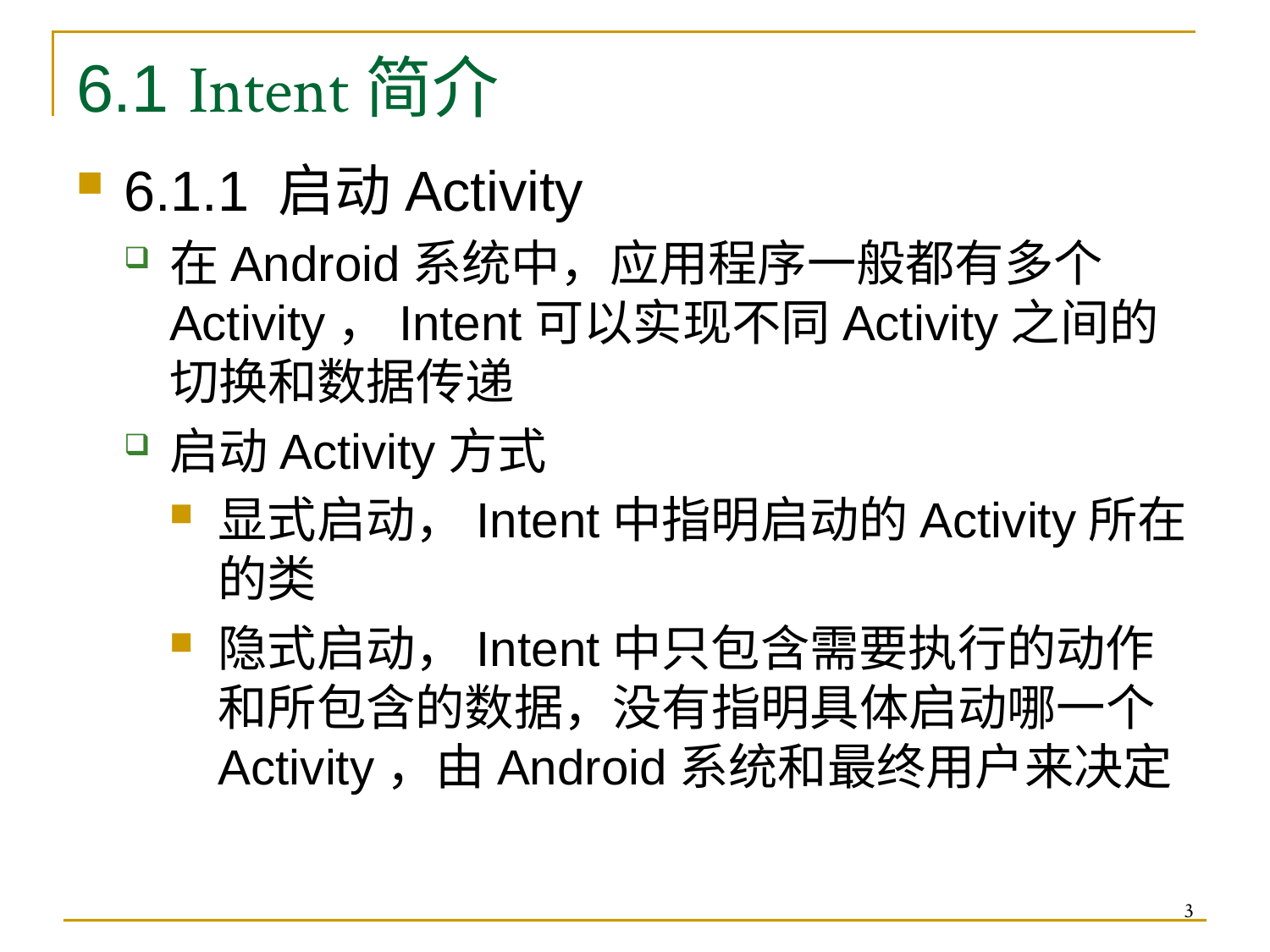

# 6.1 Intent简介
6.1.1 启动Activity
在Android系统中，应用程序一般都有多个Activity，Intent可以实现不同Activity之间的切换和数据传递
启动Activity方式
显式启动，Intent中指明启动的Activity所在的类
隐式启动，Intent中只包含需要执行的动作和所包含的数据，没有指明具体启动哪一个Activity，由Android系统和最终用户来决定
3